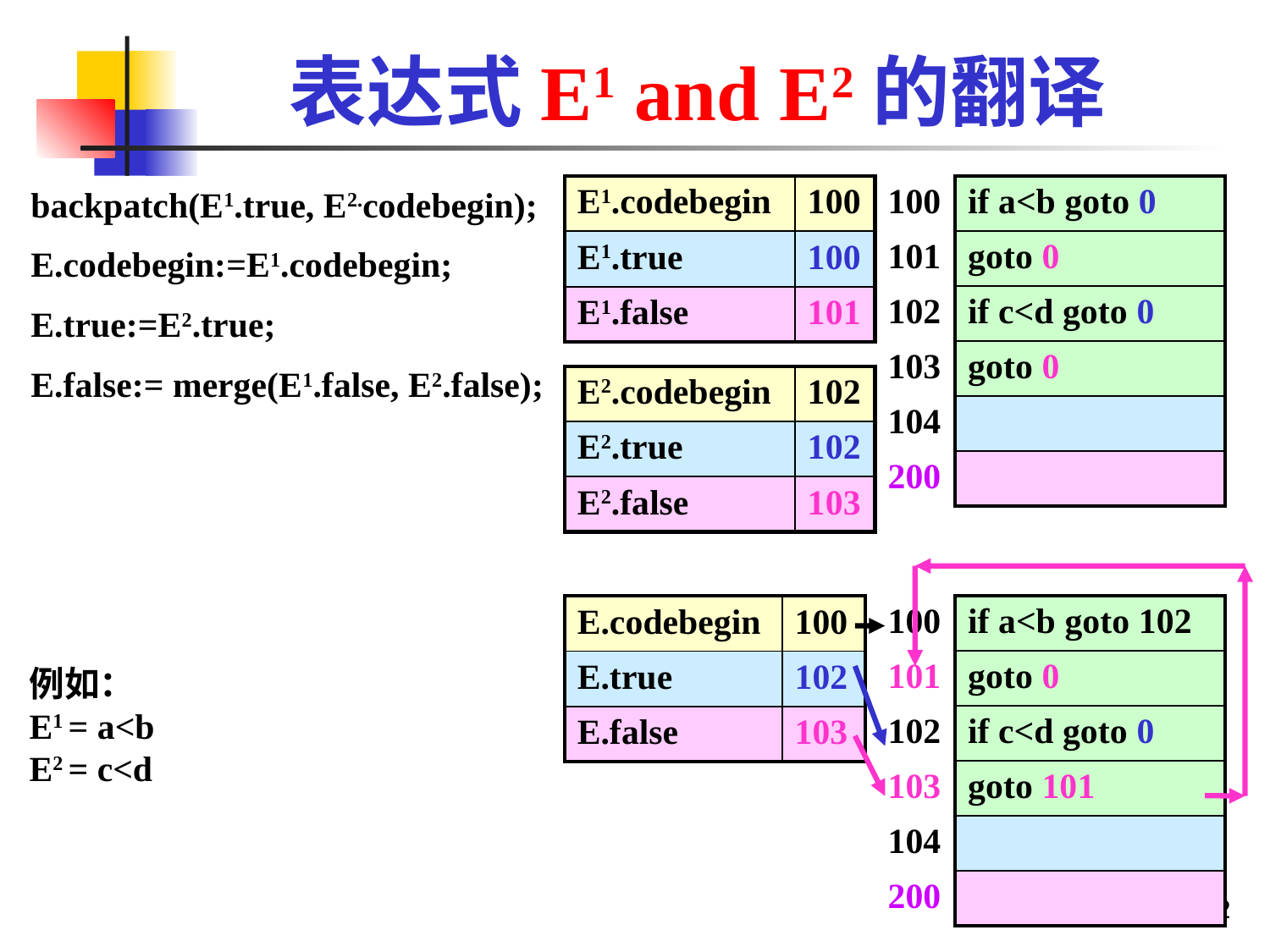

表达式E1 and E2的翻译
backpatch(E1.true, E2.codebegin);
E.codebegin:=E1.codebegin;
E.true:=E2.true;
E.false:= merge(E1.false, E2.false);
| E1.codebegin | 100 |
| --- | --- |
| E1.true | 100 |
| E1.false | 101 |
| 100 | if a<b goto 0 |
| --- | --- |
| 101 | goto 0 |
| 102 | if c<d goto 0 |
| 103 | goto 0 |
| 104 |  |
| 200 |  |
| E2.codebegin | 102 |
| --- | --- |
| E2.true | 102 |
| E2.false | 103 |

| E.codebegin | 100 |
| --- | --- |
| E.true | 102 |
| E.false | 103 |
| 100 | if a<b goto 102 |
| --- | --- |
| 101 | goto 0 |
| 102 | if c<d goto 0 |
| 103 | goto 101 |
| 104 |  |
| 200 |  |

例如：
E1 = a<b
E2 = c<d

62